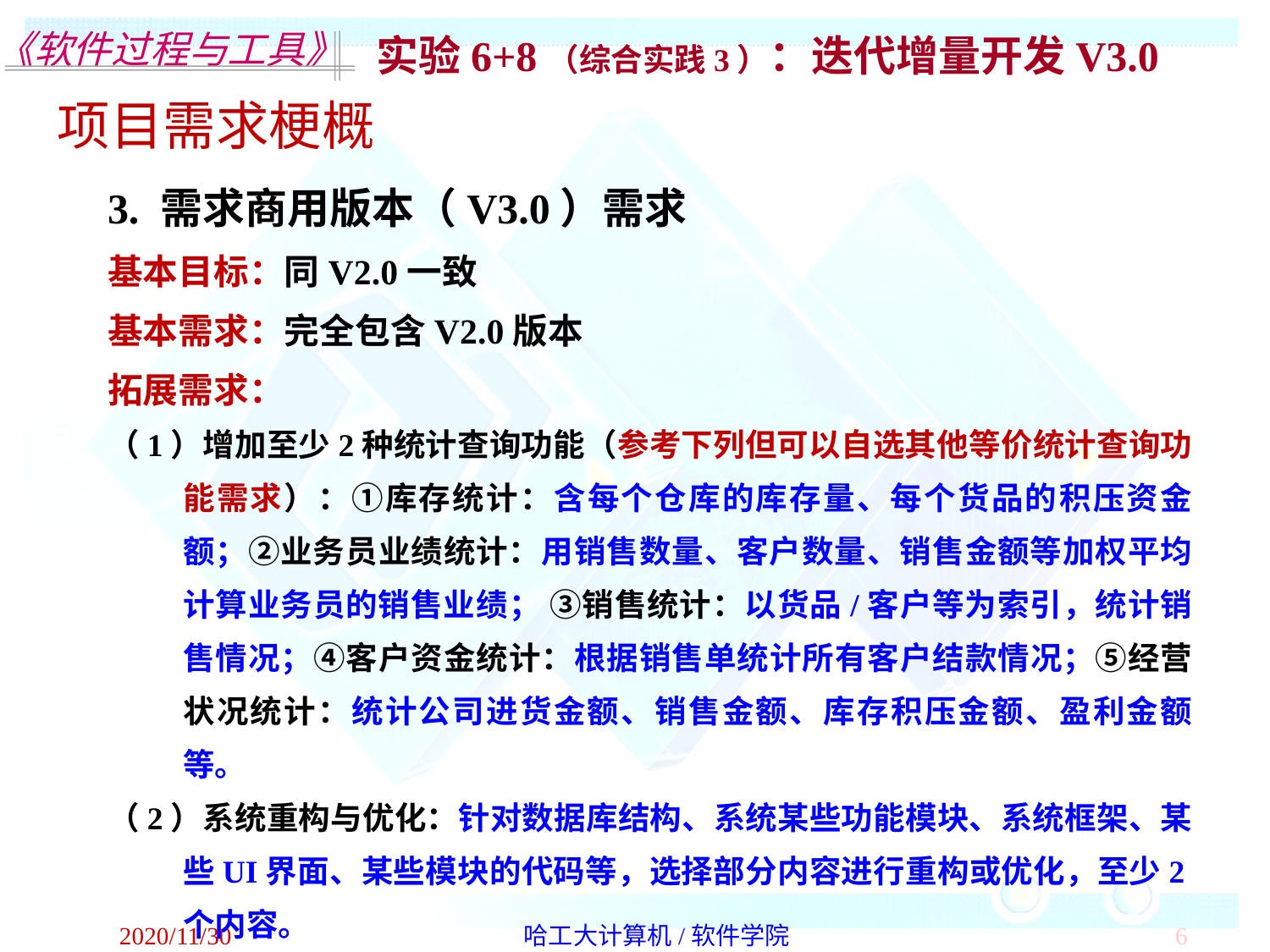

实验6+8（综合实践3）：迭代增量开发V3.0
项目需求梗概
3. 需求商用版本（V3.0）需求
基本目标：同V2.0一致
基本需求：完全包含V2.0版本
拓展需求：
（1）增加至少2种统计查询功能（参考下列但可以自选其他等价统计查询功能需求）：①库存统计：含每个仓库的库存量、每个货品的积压资金额；②业务员业绩统计：用销售数量、客户数量、销售金额等加权平均计算业务员的销售业绩； ③销售统计：以货品/客户等为索引，统计销售情况；④客户资金统计：根据销售单统计所有客户结款情况；⑤经营状况统计：统计公司进货金额、销售金额、库存积压金额、盈利金额等。
（2）系统重构与优化：针对数据库结构、系统某些功能模块、系统框架、某些UI界面、某些模块的代码等，选择部分内容进行重构或优化，至少2个内容。